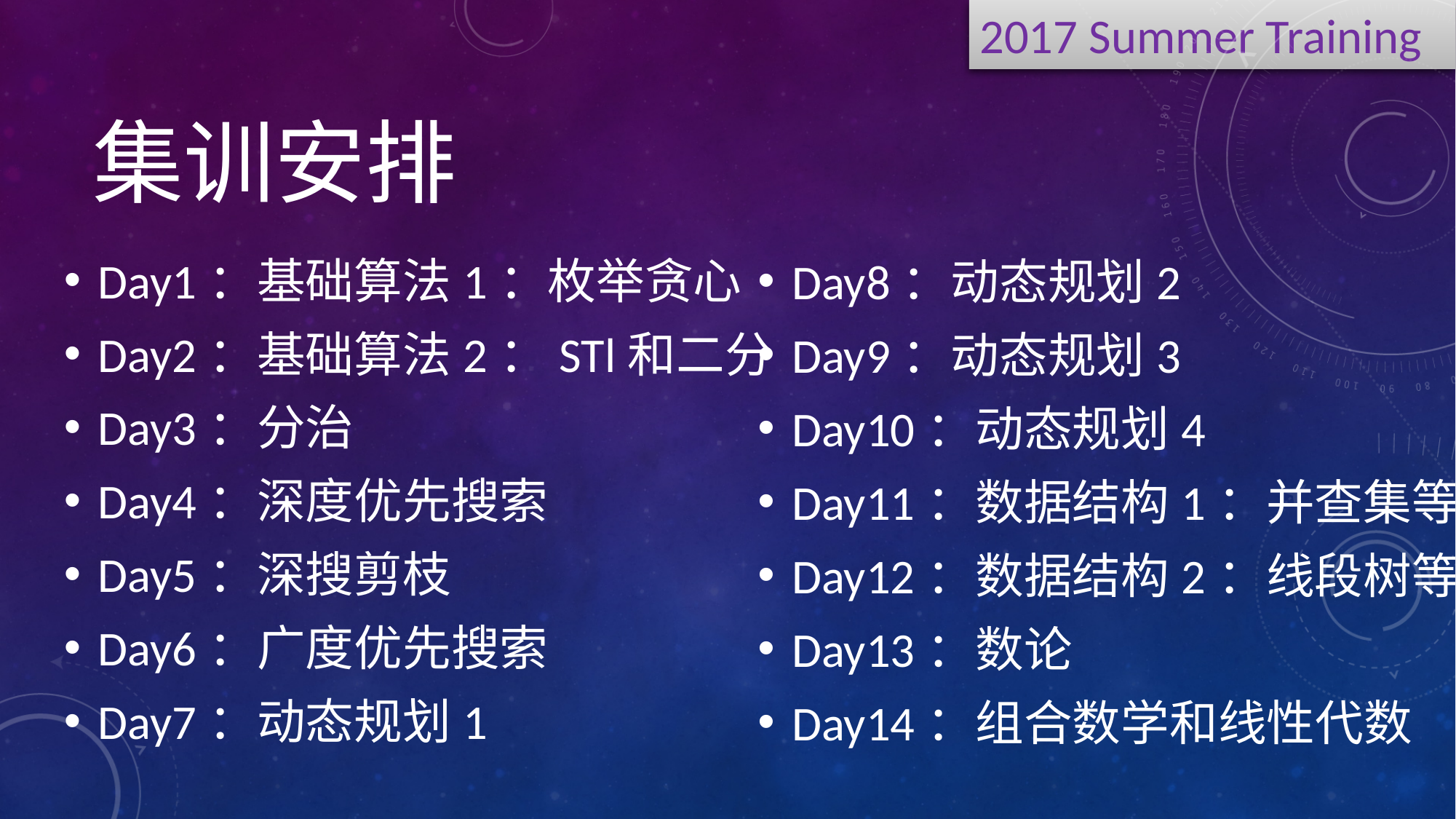

# 集训安排
Day1：基础算法1：枚举贪心
Day2：基础算法2：STl和二分
Day3：分治
Day4：深度优先搜索
Day5：深搜剪枝
Day6：广度优先搜索
Day7：动态规划1
Day8：动态规划2
Day9：动态规划3
Day10：动态规划4
Day11：数据结构1：并查集等
Day12：数据结构2：线段树等
Day13：数论
Day14：组合数学和线性代数